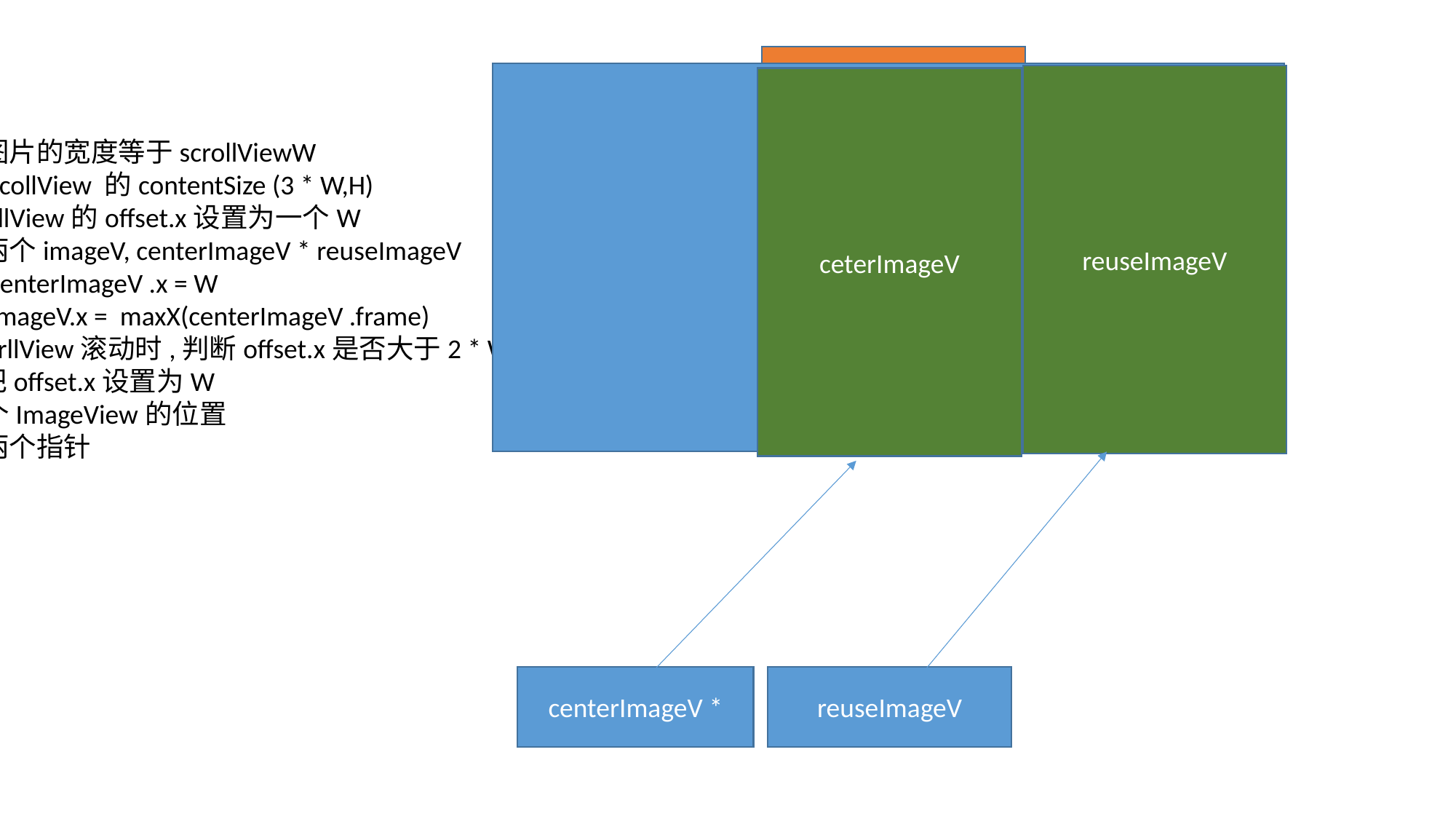

scrollView

W
H
1.确定图片的宽度等于scrollViewW
2.设置scollView 的contentSize (3 * W,H)
3.把scollView的offset.x设置为一个W
4.创建两个imageV, centerImageV * reuseImageV
5.设置centerImageV .x = W
6. reuseImageV.x =  maxX(centerImageV .frame)
7.当scorllView滚动时,判断offset.x是否大于2 * W
   立马把offset.x设置为W
交换两个ImageView的位置
8.交换两个指针

reuseImageV
ceterImageV
centerImageV *
reuseImageV